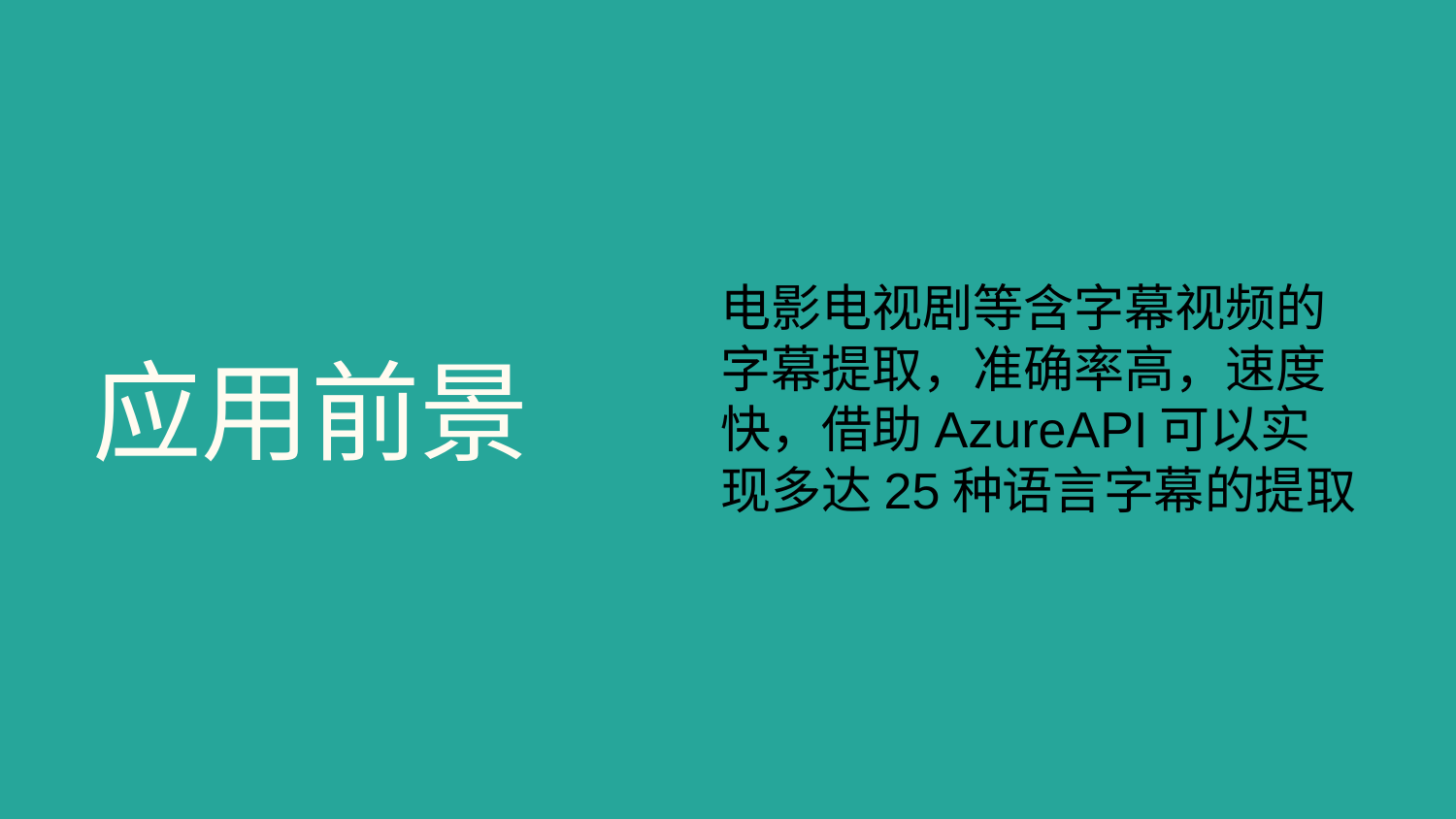

# 应用前景
电影电视剧等含字幕视频的字幕提取，准确率高，速度快，借助AzureAPI可以实现多达25种语言字幕的提取